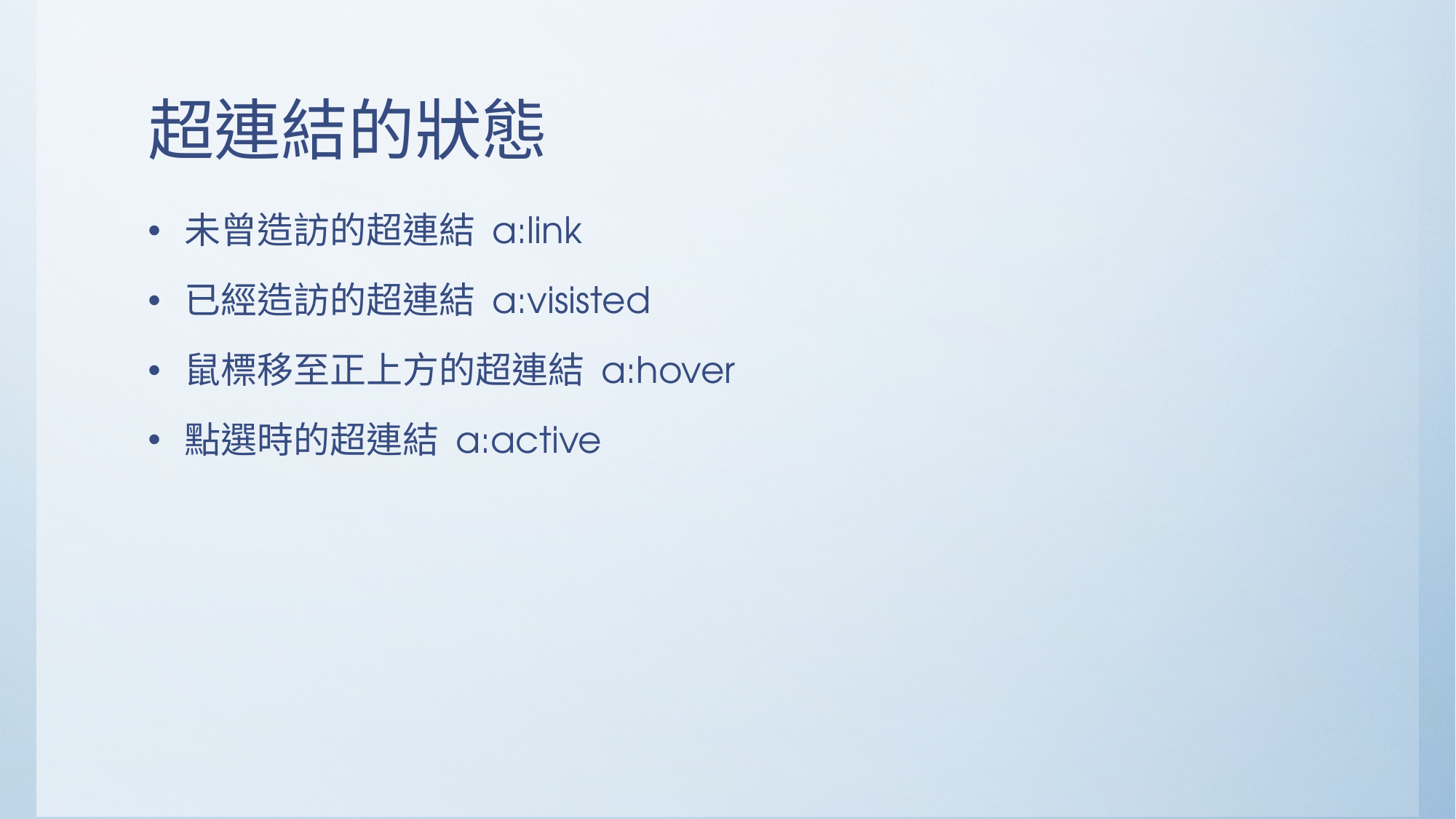

# 超連結的狀態
未曾造訪的超連結 a:link
已經造訪的超連結 a:visisted
鼠標移至正上方的超連結 a:hover
點選時的超連結 a:active